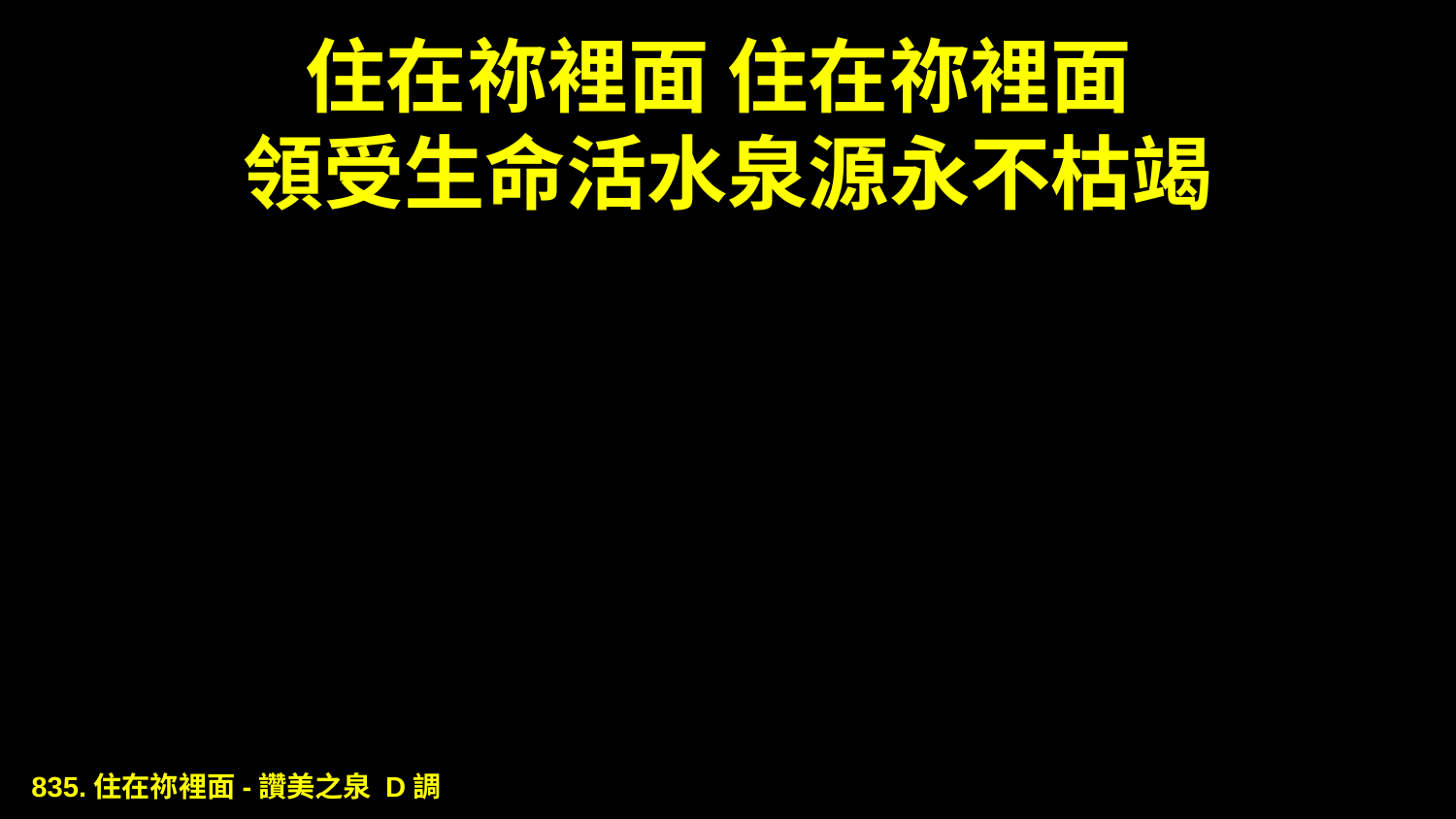

# 住在祢裡面 住在祢裡面 領受生命活水泉源永不枯竭
835.住在祢裡面-讚美之泉 D調